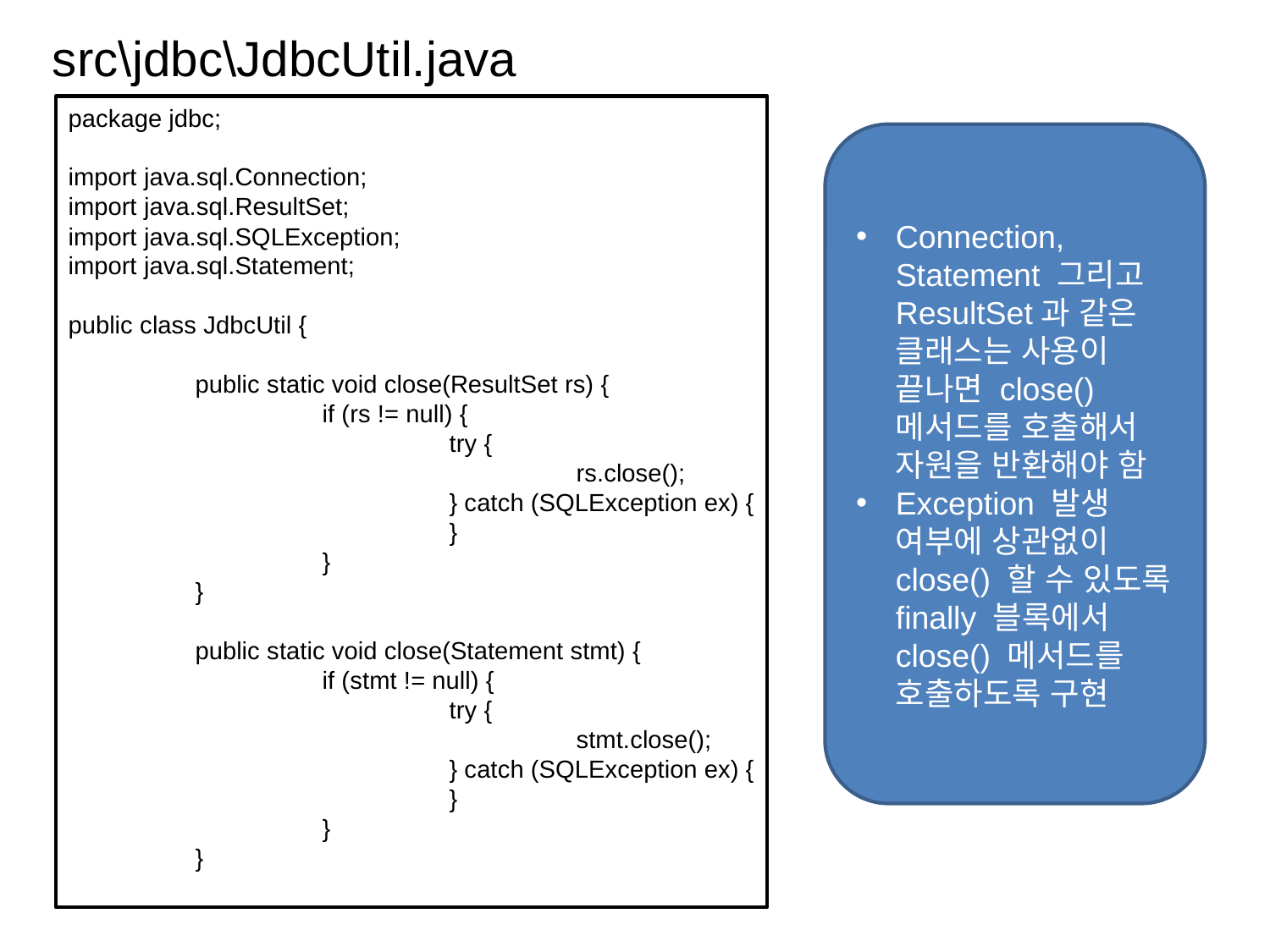

# src\jdbc\JdbcUtil.java
package jdbc;

import java.sql.Connection;
import java.sql.ResultSet;
import java.sql.SQLException;
import java.sql.Statement;

public class JdbcUtil {

	public static void close(ResultSet rs) {
		if (rs != null) {
			try {
				rs.close();
			} catch (SQLException ex) {
			}
		}
	}

	public static void close(Statement stmt) {
		if (stmt != null) {
			try {
				stmt.close();
			} catch (SQLException ex) {
			}
		}
	}

Connection, Statement 그리고 ResultSet과 같은 클래스는 사용이 끝나면 close() 메서드를 호출해서 자원을 반환해야 함
Exception 발생 여부에 상관없이 close() 할 수 있도록 finally 블록에서 close() 메서드를 호출하도록 구현